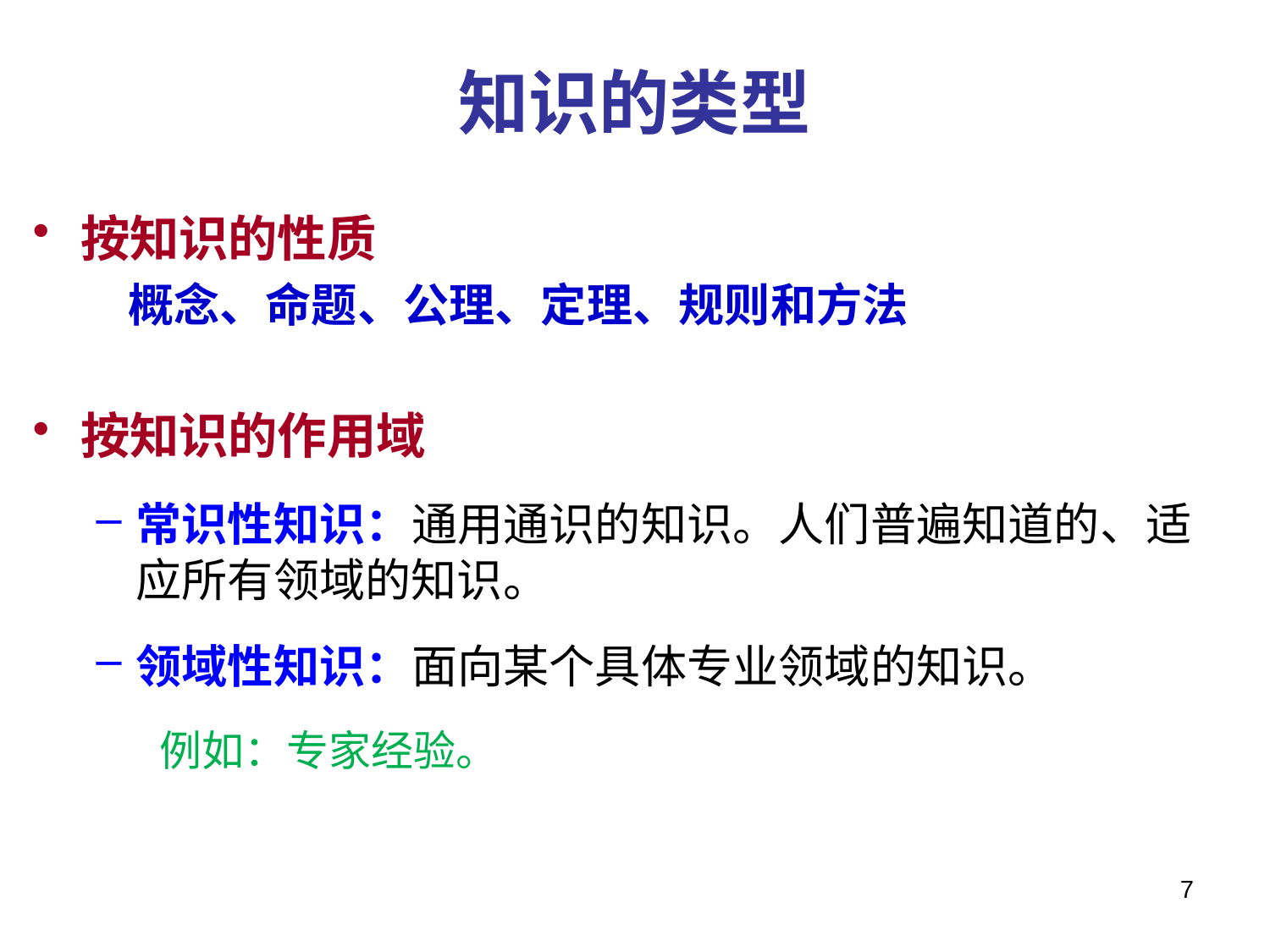

# 知识的类型
按知识的性质
  概念、命题、公理、定理、规则和方法

按知识的作用域
常识性知识：通用通识的知识。人们普遍知道的、适应所有领域的知识。
领域性知识：面向某个具体专业领域的知识。
例如：专家经验。

7